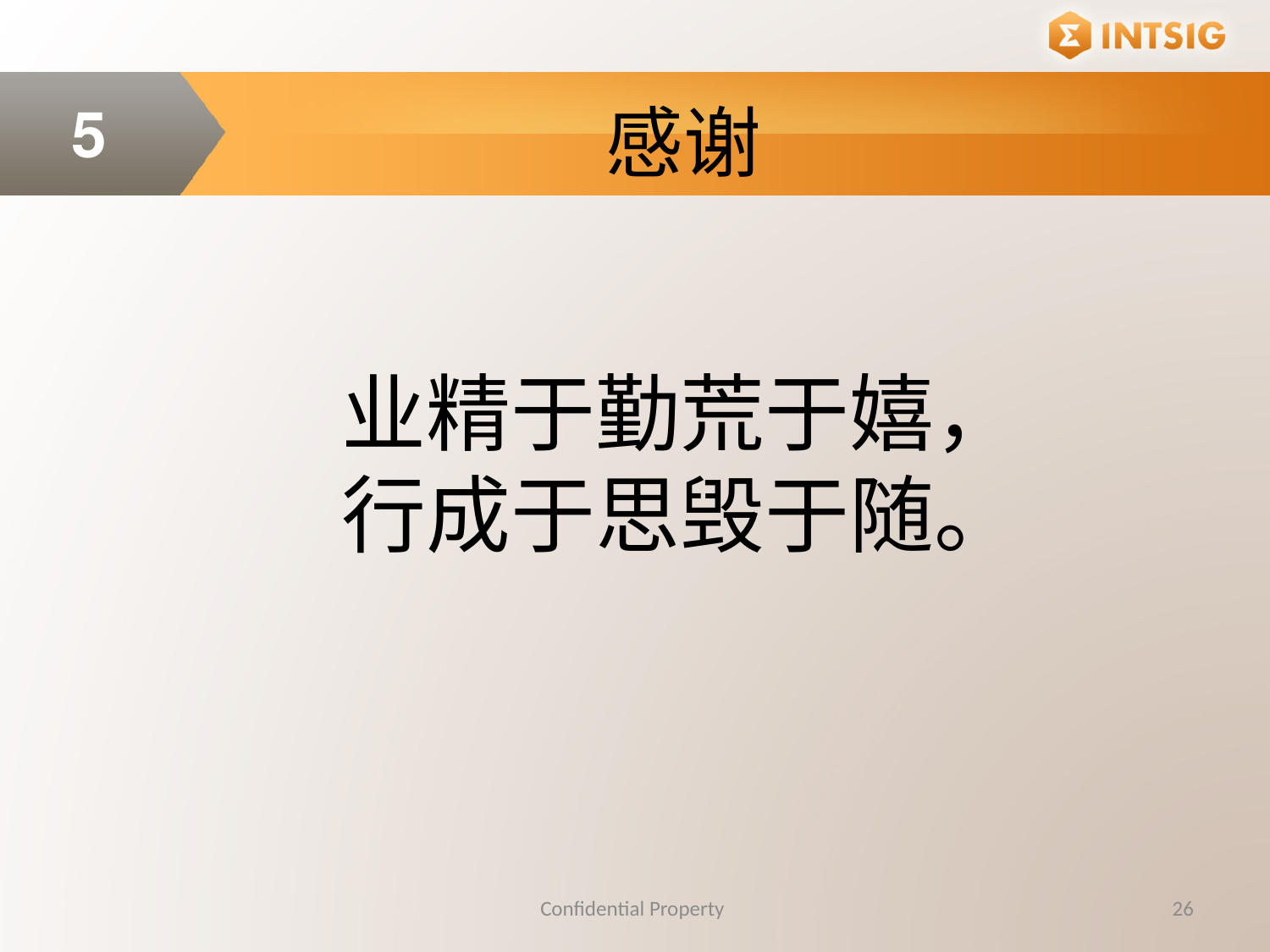

感谢
5
业精于勤荒于嬉，
行成于思毁于随。
Confidential Property
26